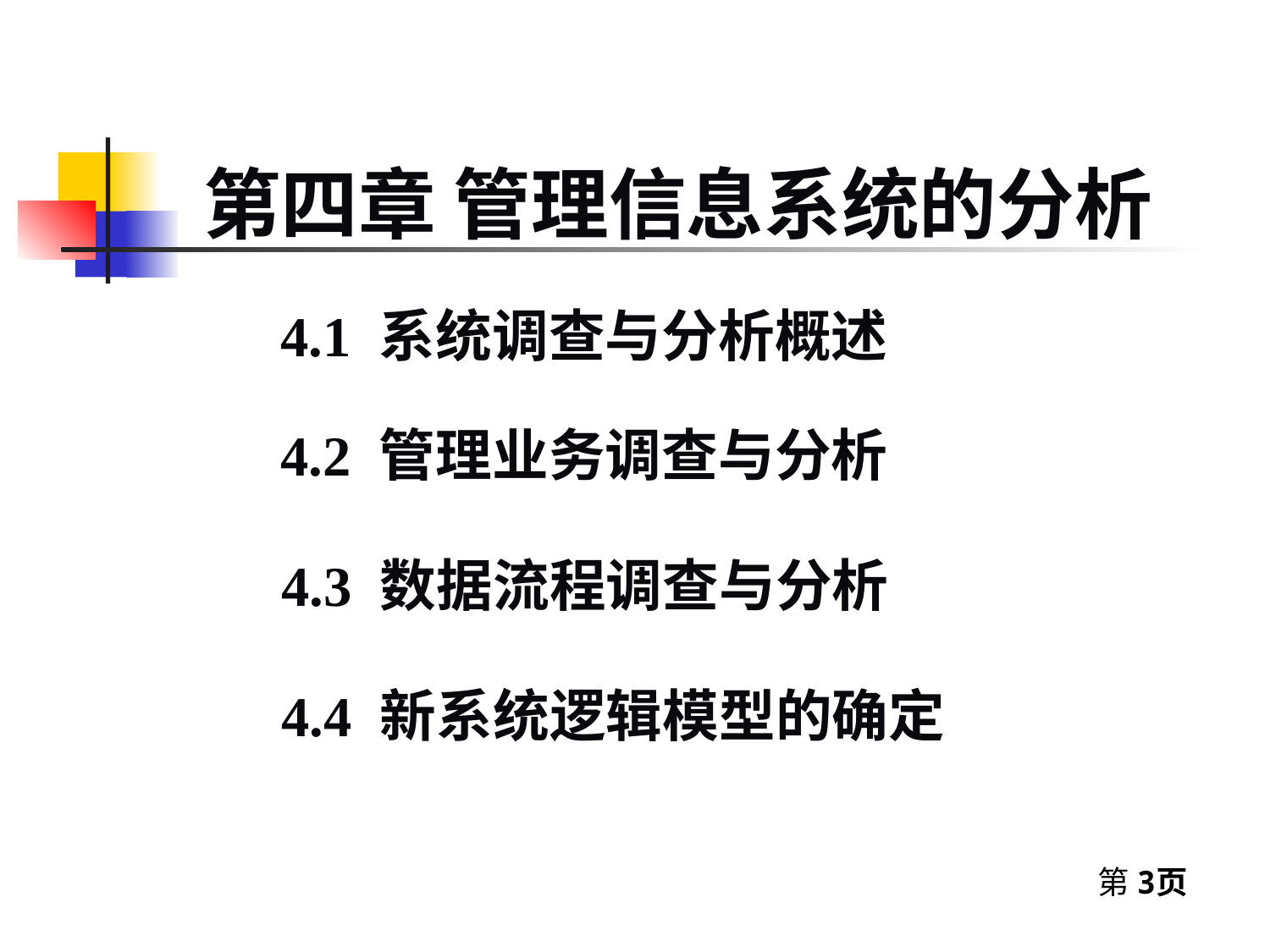

第四章 管理信息系统的分析
 4.1 系统调查与分析概述
 4.2 管理业务调查与分析
 4.3 数据流程调查与分析
 4.4 新系统逻辑模型的确定